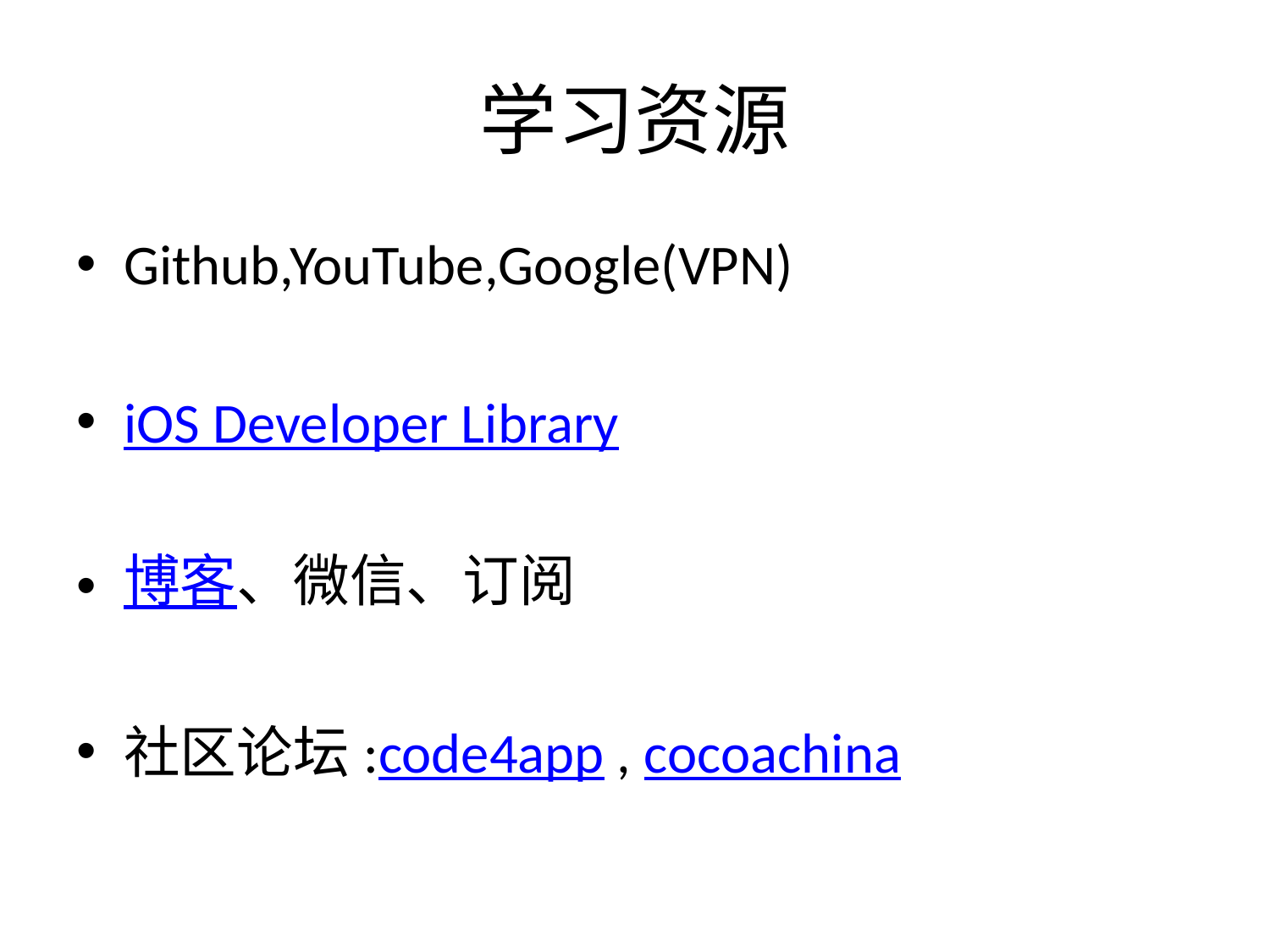

# 学习资源
Github,YouTube,Google(VPN)

iOS Developer Library

博客、微信、订阅

社区论坛:code4app , cocoachina